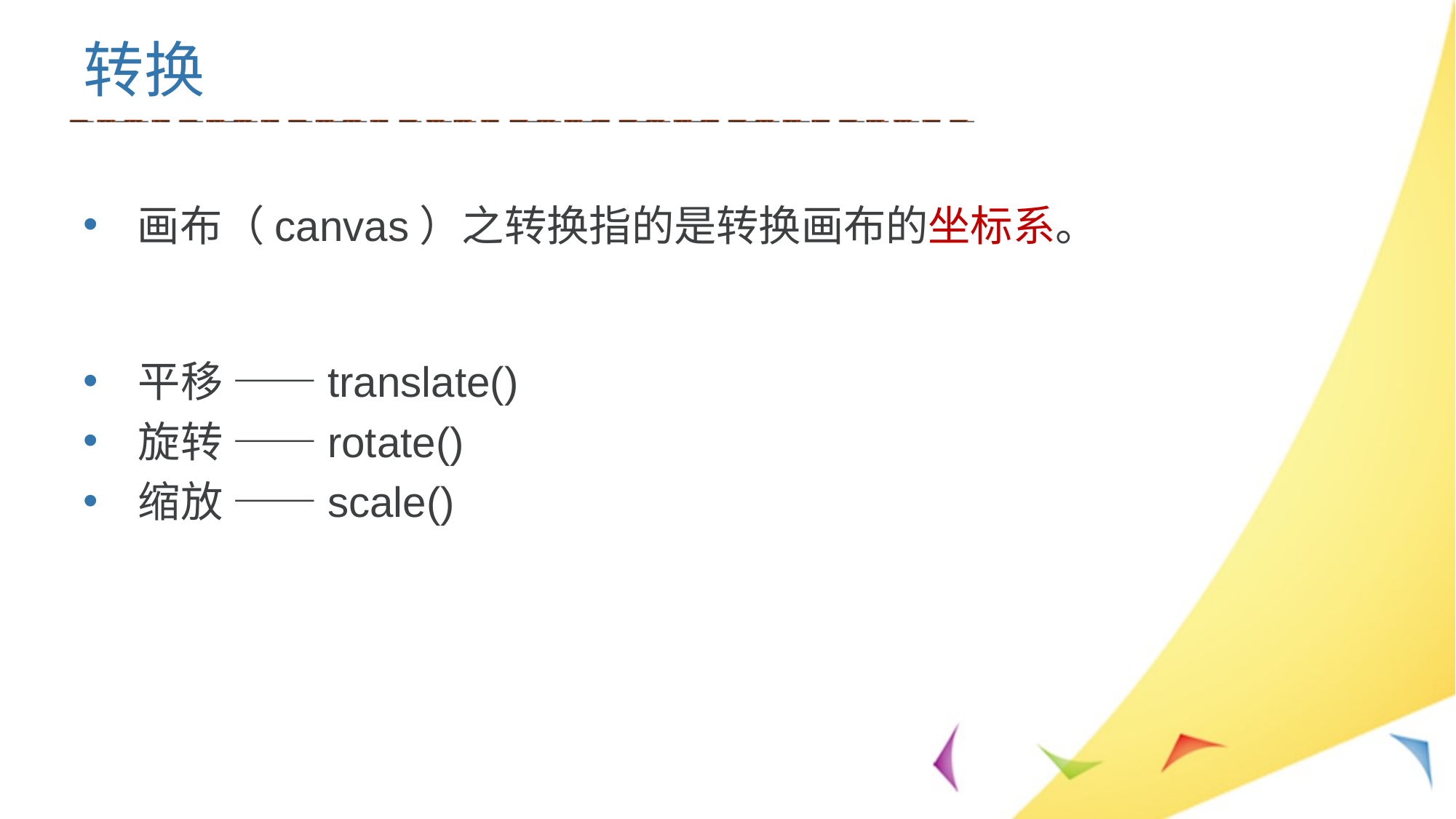

# 转换
 画布（canvas）之转换指的是转换画布的坐标系。

平移 ——translate()
旋转 ——rotate()
缩放 ——scale()